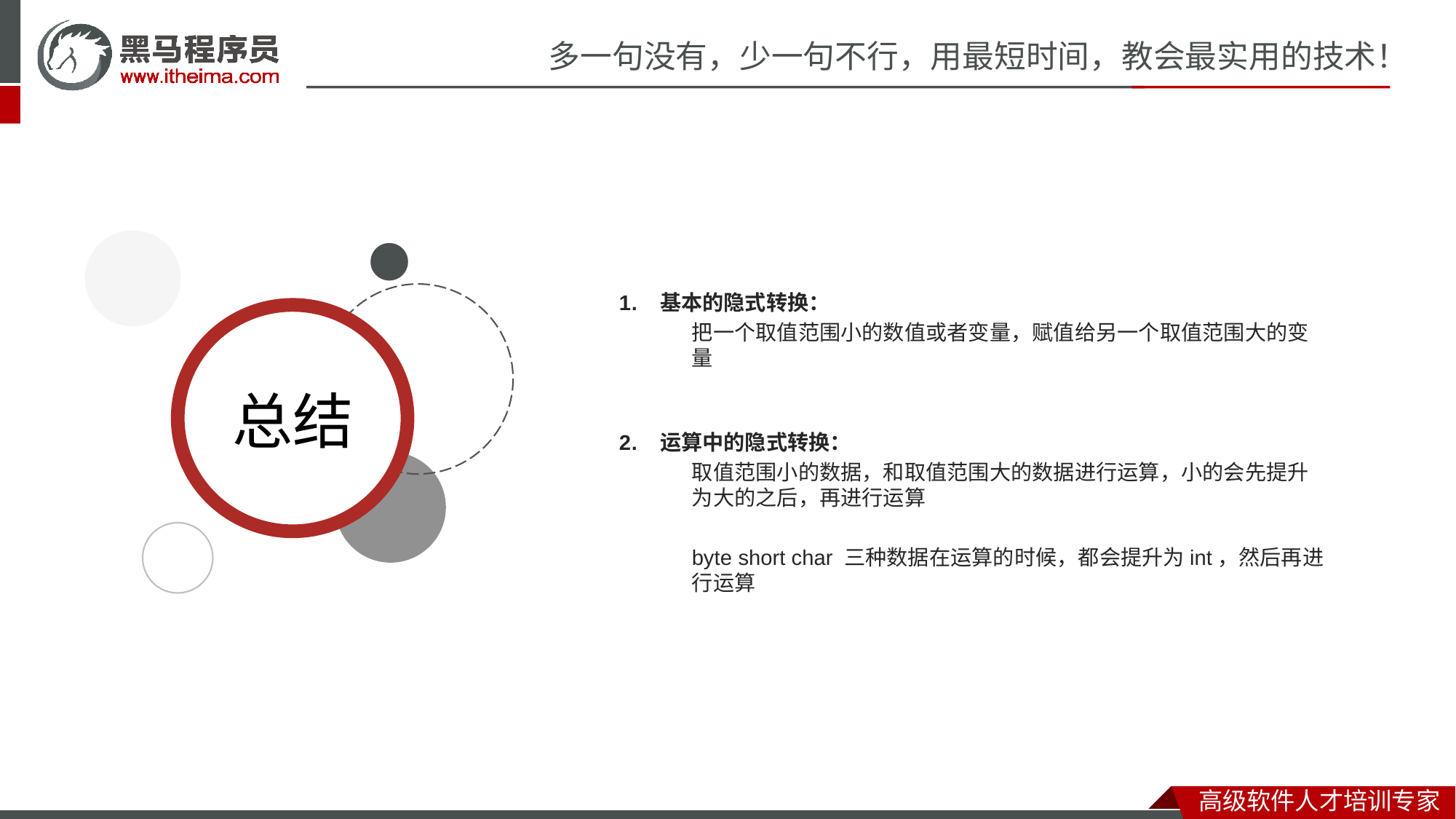

#
基本的隐式转换：
把一个取值范围小的数值或者变量，赋值给另一个取值范围大的变量

运算中的隐式转换：
取值范围小的数据，和取值范围大的数据进行运算，小的会先提升为大的之后，再进行运算

byte short char 三种数据在运算的时候，都会提升为int，然后再进行运算